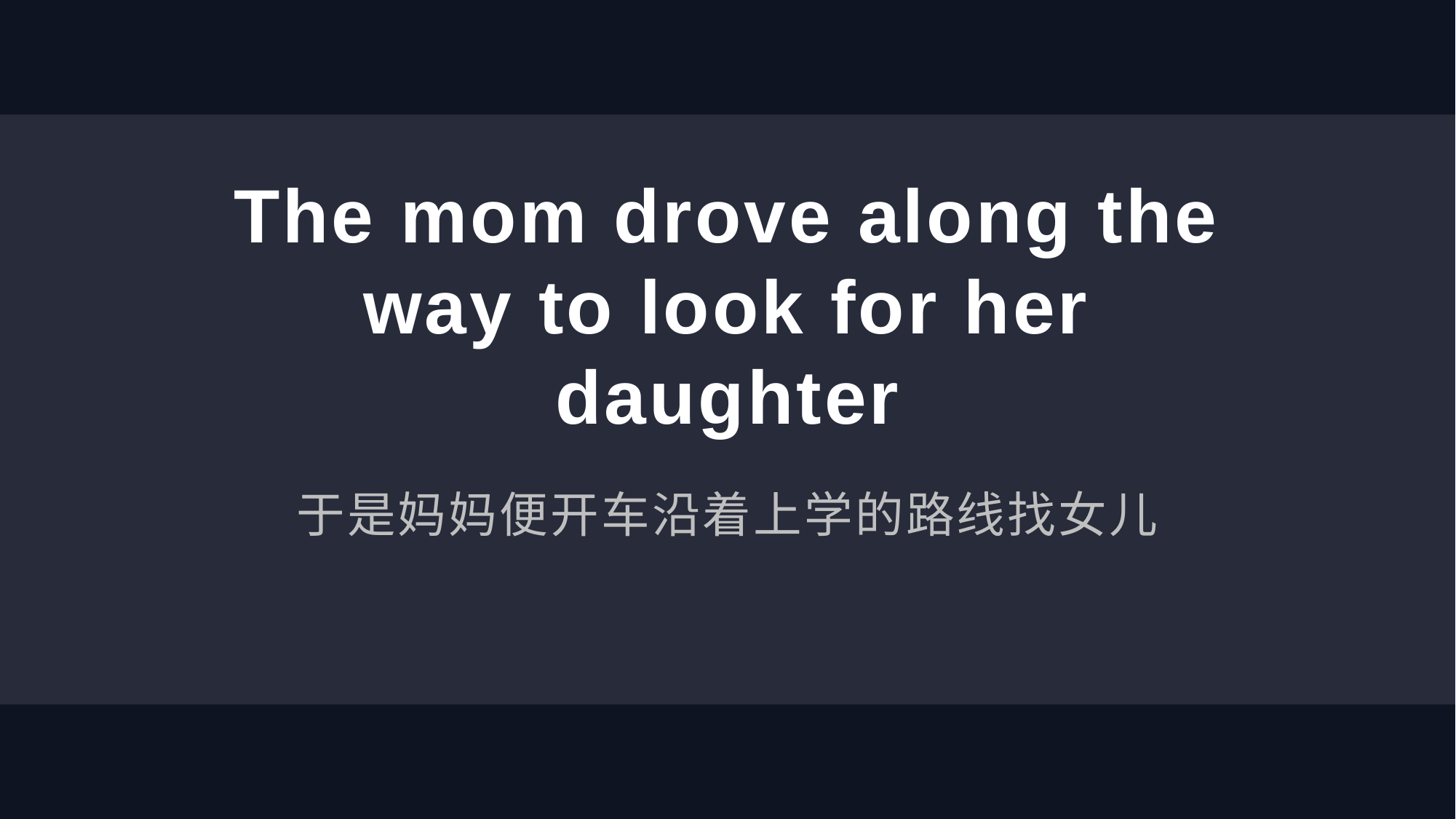

# The mom drove along the way to look for her daughter
于是妈妈便开车沿着上学的路线找女儿